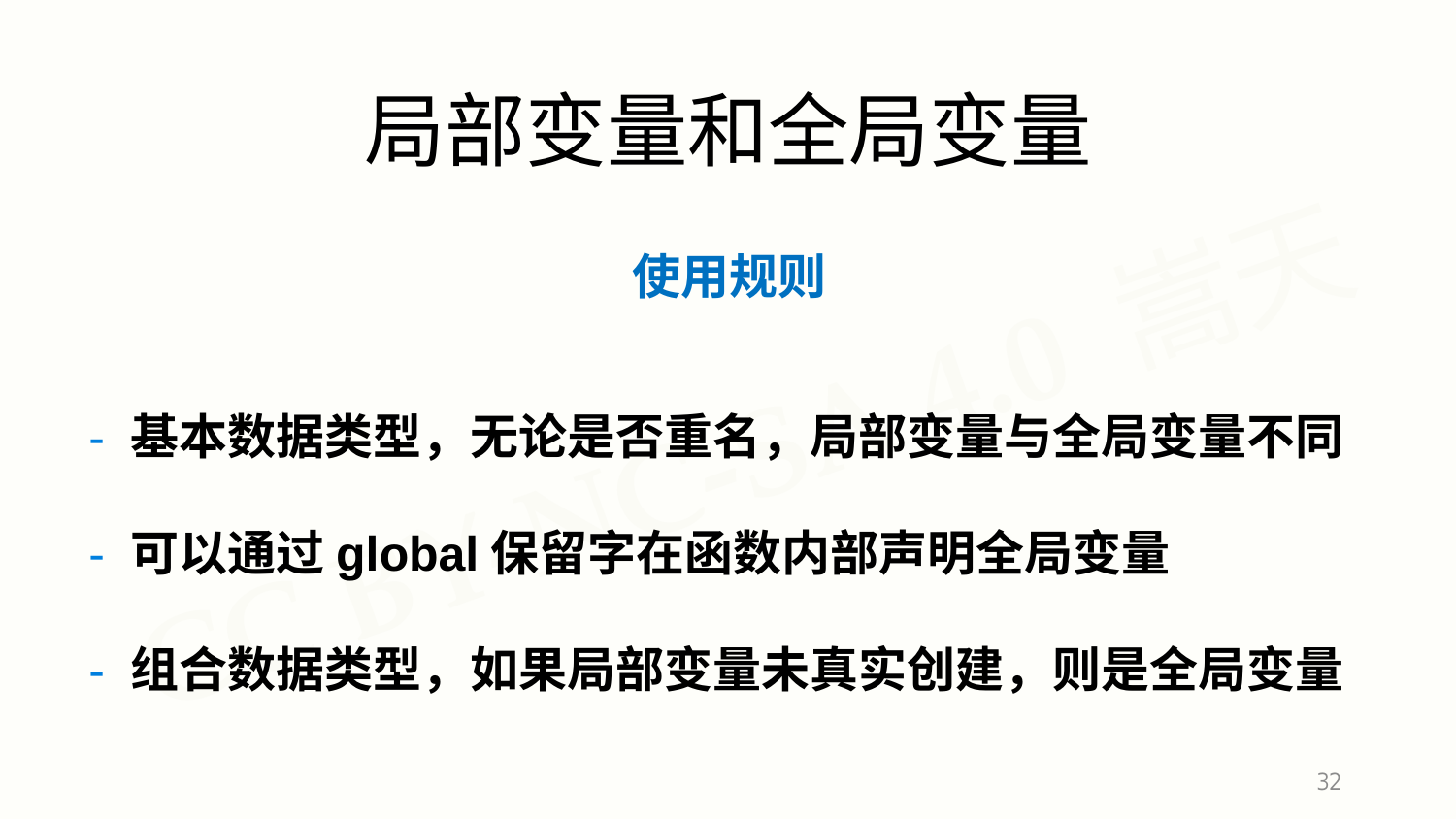

局部变量和全局变量
使用规则
- 基本数据类型，无论是否重名，局部变量与全局变量不同
- 可以通过global保留字在函数内部声明全局变量
- 组合数据类型，如果局部变量未真实创建，则是全局变量
32